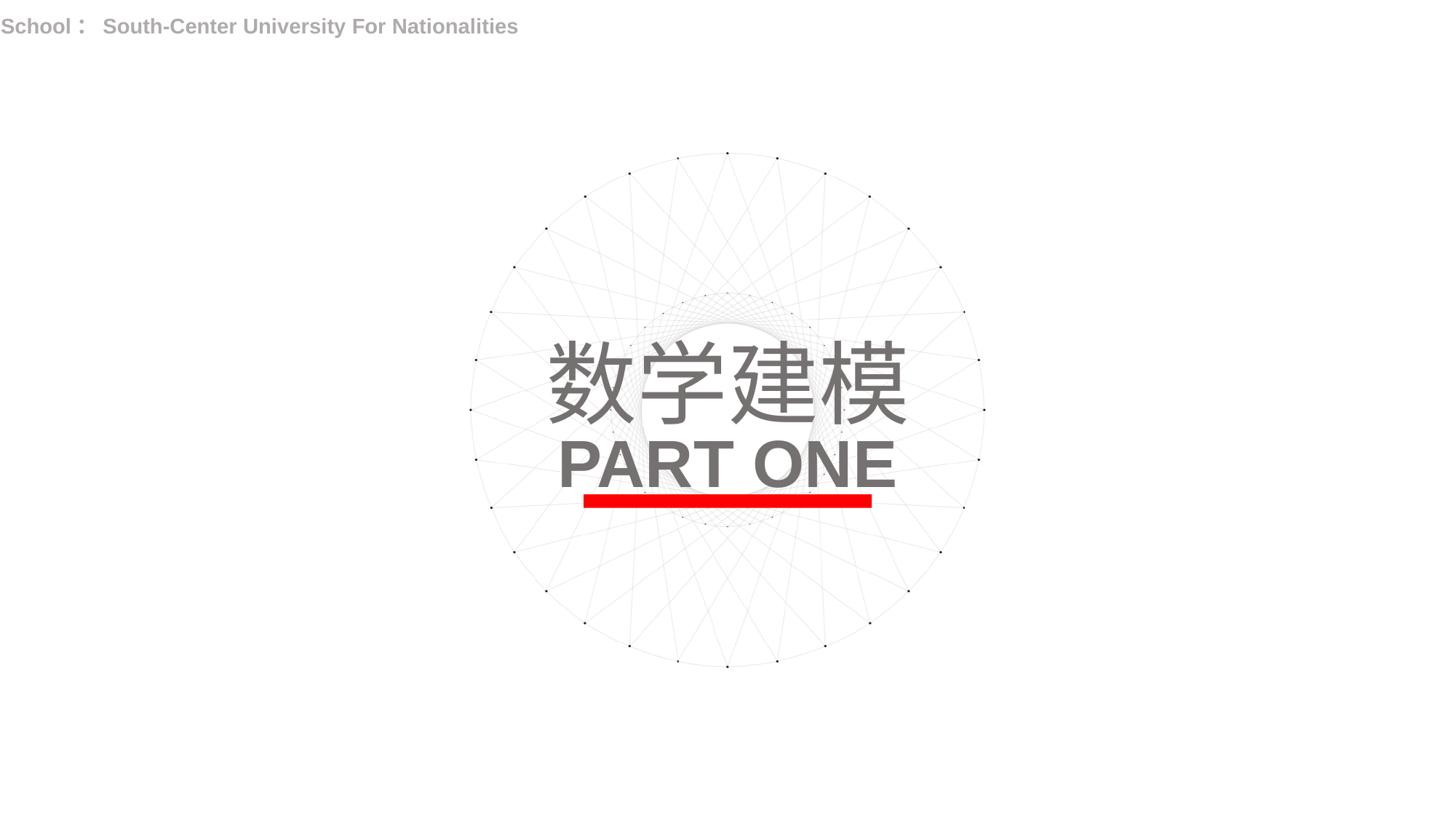

School：South-Center University For Nationalities
数学建模
PART ONE